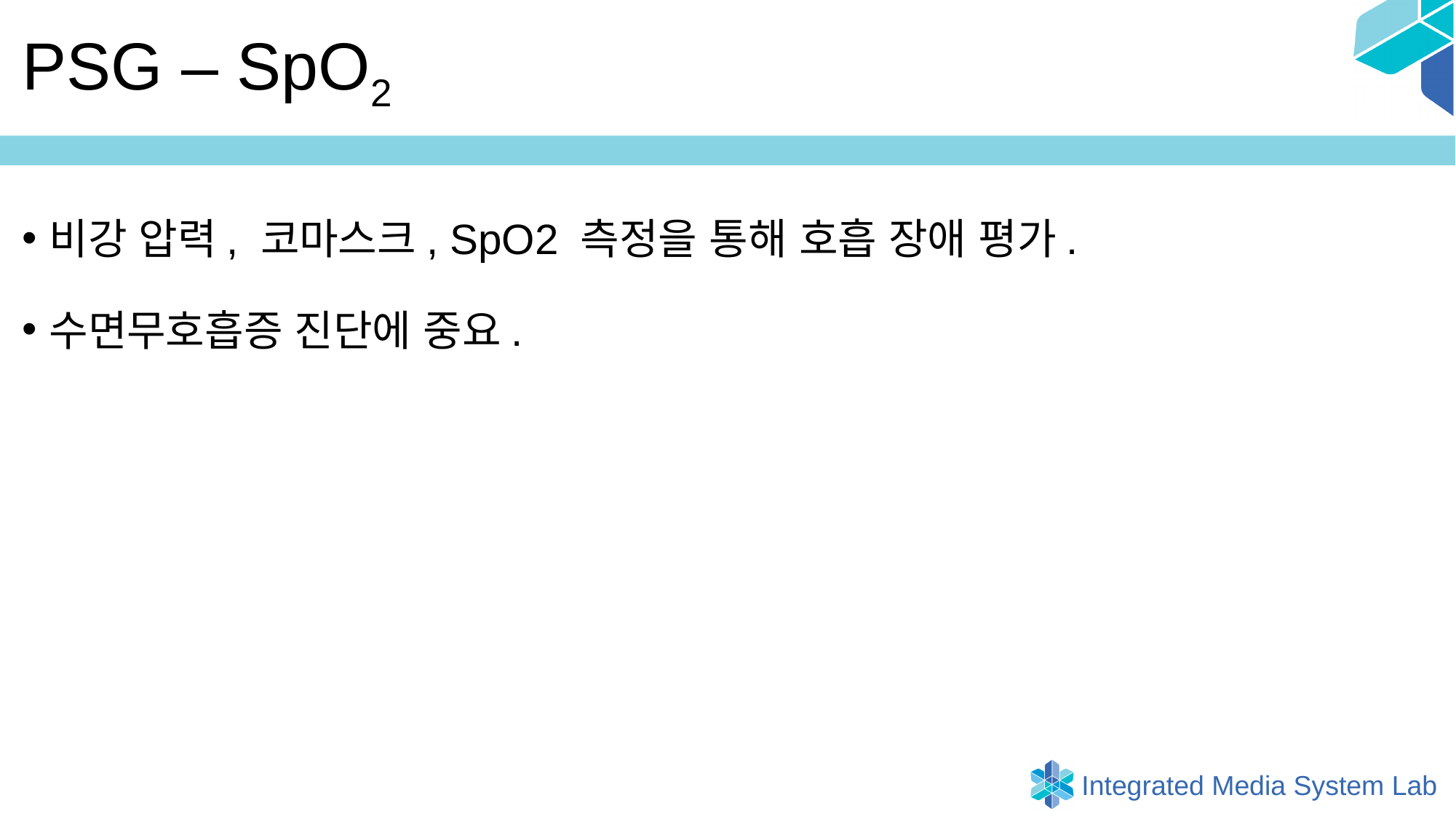

# PSG – SpO2

비강 압력, 코마스크, SpO2 측정을 통해 호흡 장애 평가.
수면무호흡증 진단에 중요.